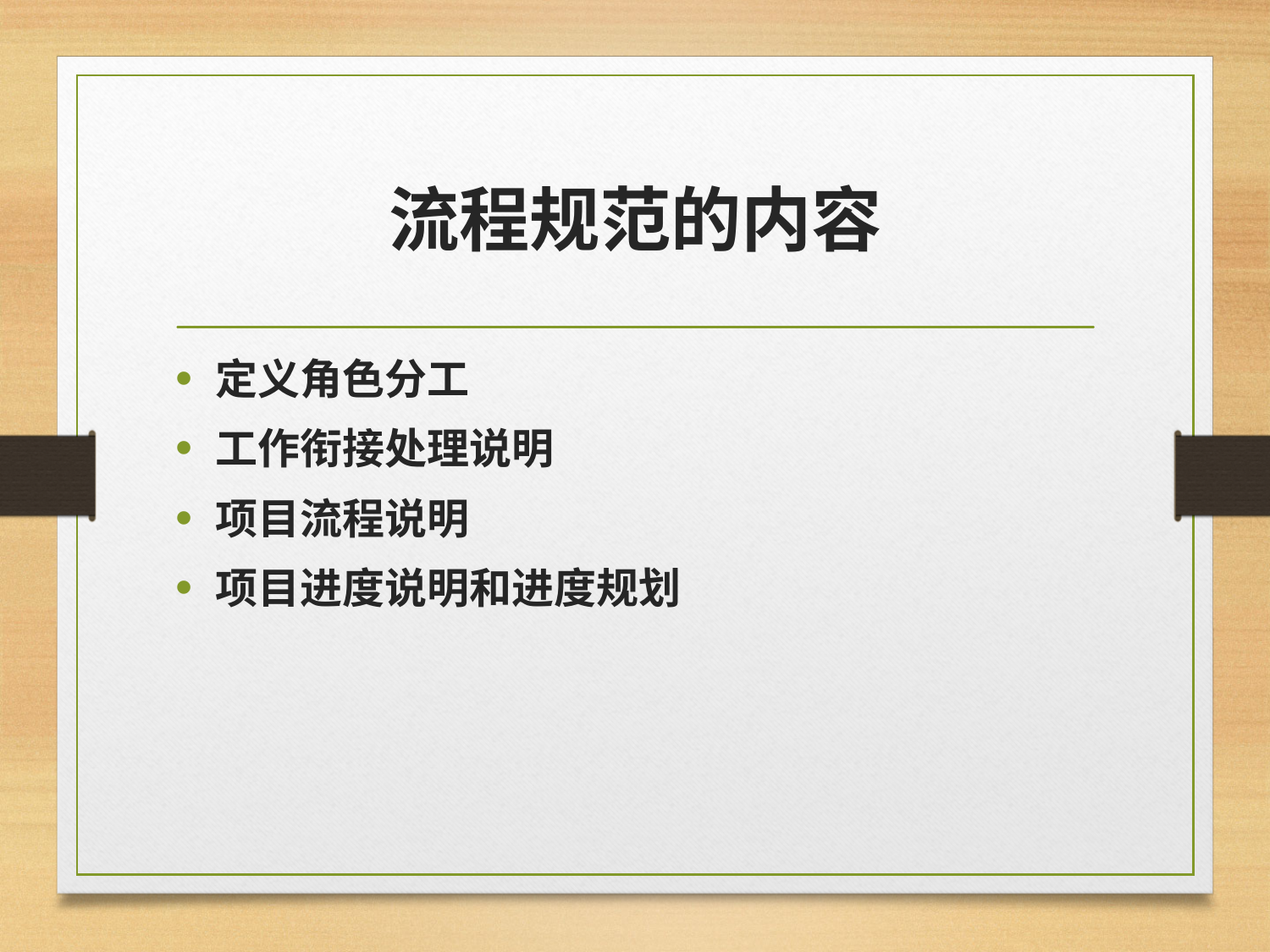

# 流程规范的内容
定义角色分工
工作衔接处理说明
项目流程说明
项目进度说明和进度规划